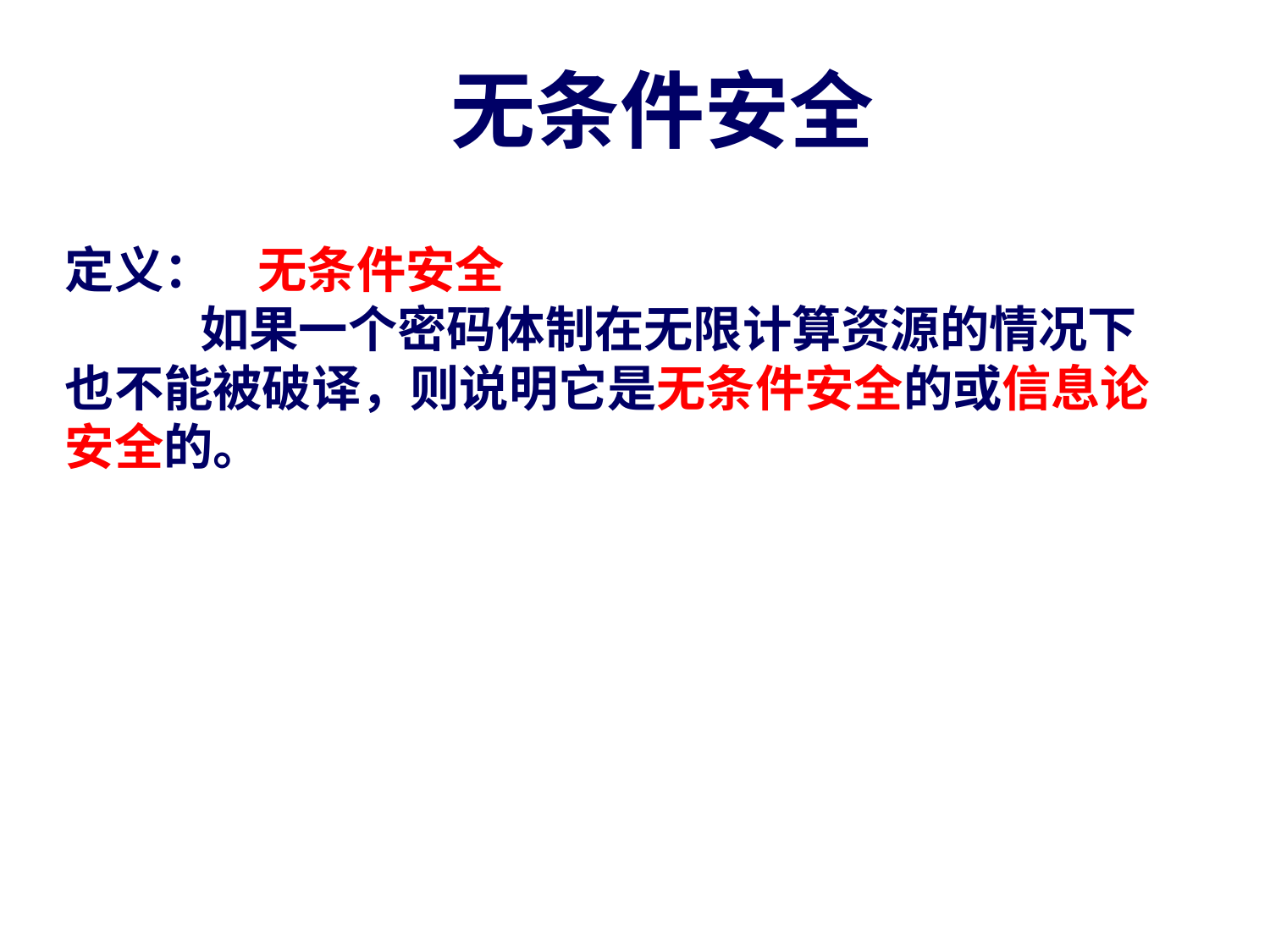

无条件安全
定义：    无条件安全
           如果一个密码体制在无限计算资源的情况下也不能被破译，则说明它是无条件安全的或信息论安全的。